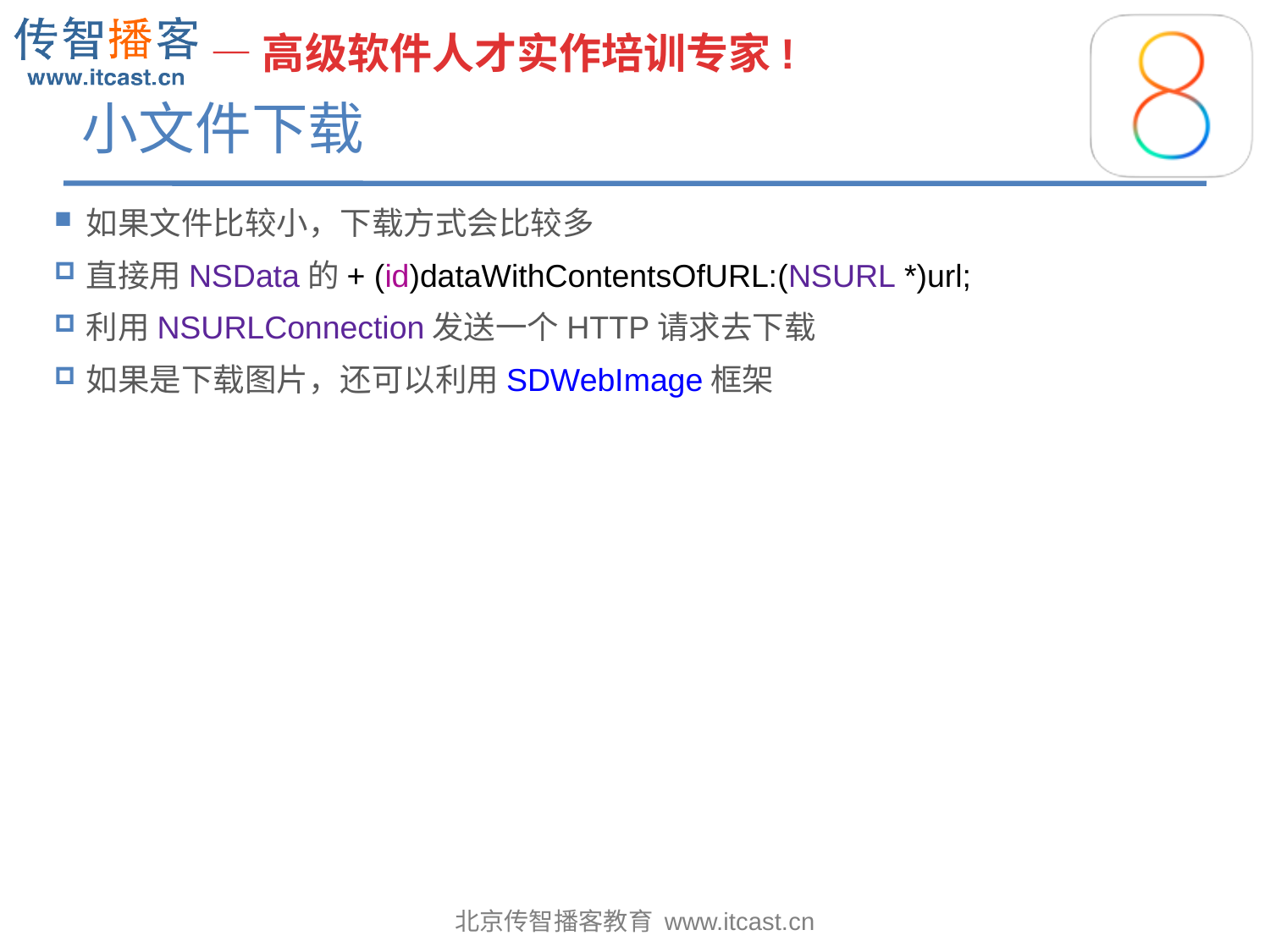

# 小文件下载
如果文件比较小，下载方式会比较多
直接用NSData的+ (id)dataWithContentsOfURL:(NSURL *)url;
利用NSURLConnection发送一个HTTP请求去下载
如果是下载图片，还可以利用SDWebImage框架